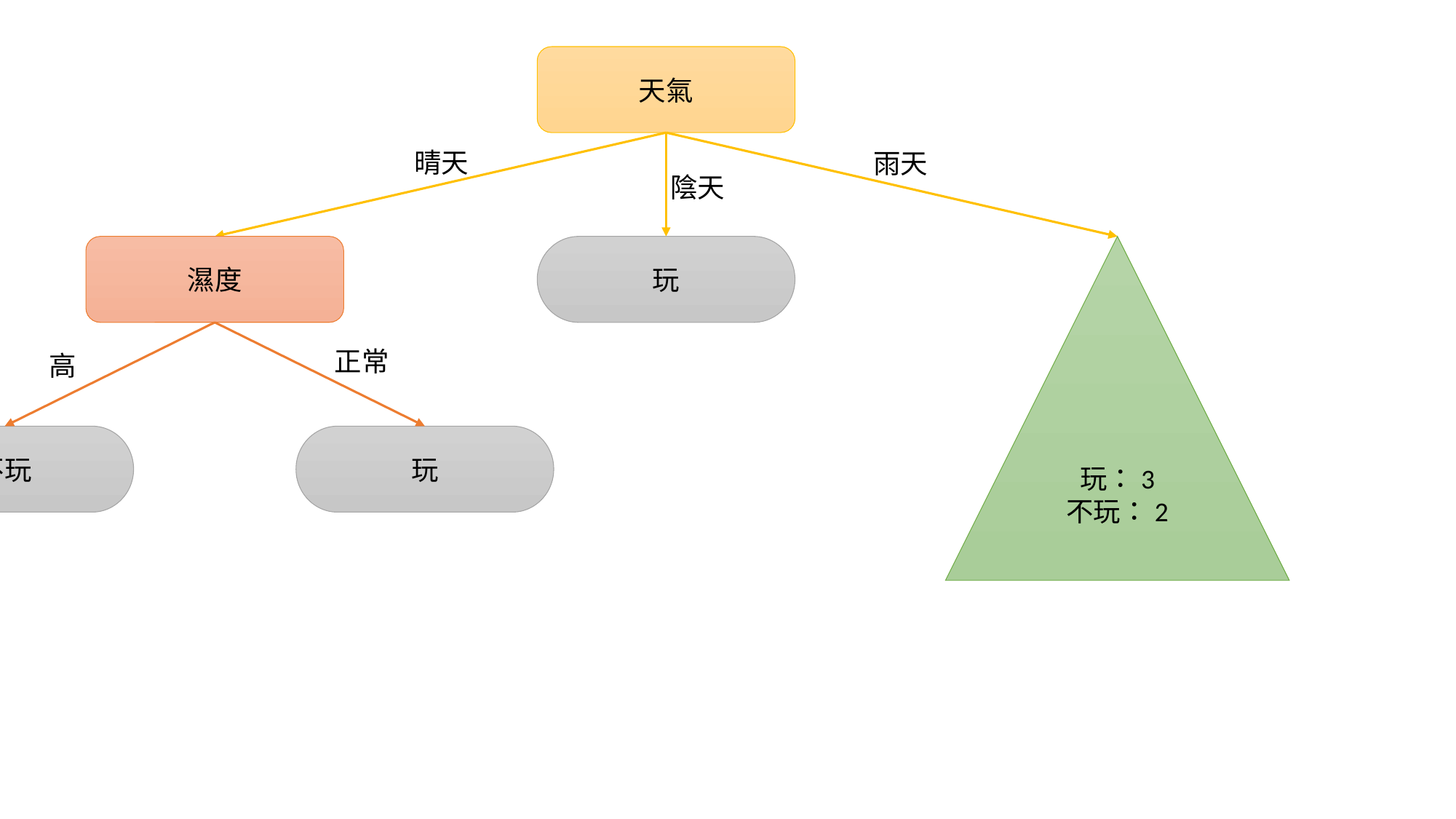

天氣
晴天
雨天
陰天
濕度
玩
玩：3
不玩：2
正常
高
不玩
玩